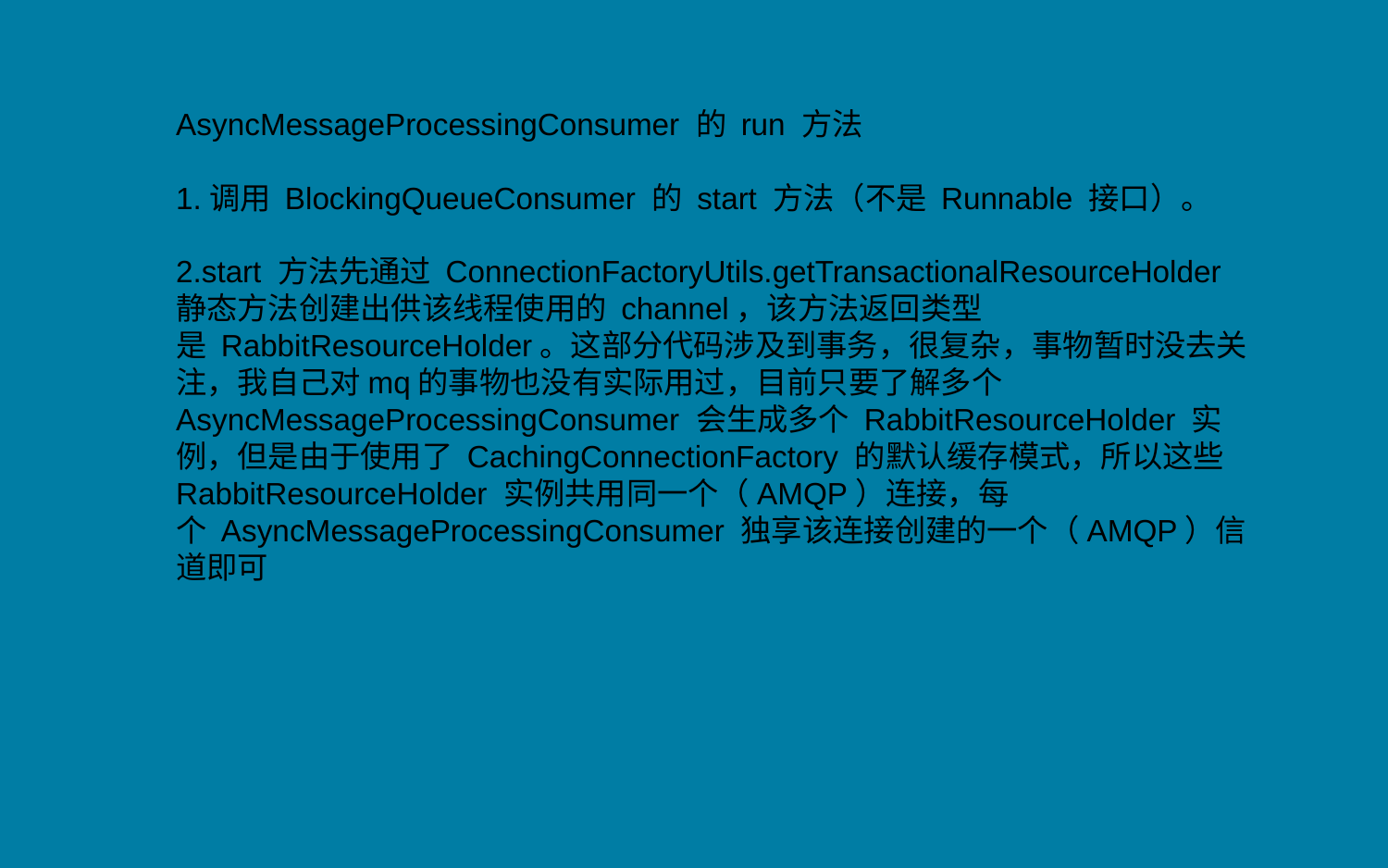

AsyncMessageProcessingConsumer 的 run 方法
1.调用 BlockingQueueConsumer 的 start 方法（不是 Runnable 接口）。

2.start 方法先通过 ConnectionFactoryUtils.getTransactionalResourceHolder 静态方法创建出供该线程使用的 channel，该方法返回类型是 RabbitResourceHolder。这部分代码涉及到事务，很复杂，事物暂时没去关注，我自己对mq的事物也没有实际用过，目前只要了解多个 AsyncMessageProcessingConsumer 会生成多个 RabbitResourceHolder 实例，但是由于使用了 CachingConnectionFactory 的默认缓存模式，所以这些 RabbitResourceHolder 实例共用同一个（AMQP）连接，每个 AsyncMessageProcessingConsumer 独享该连接创建的一个（AMQP）信道即可